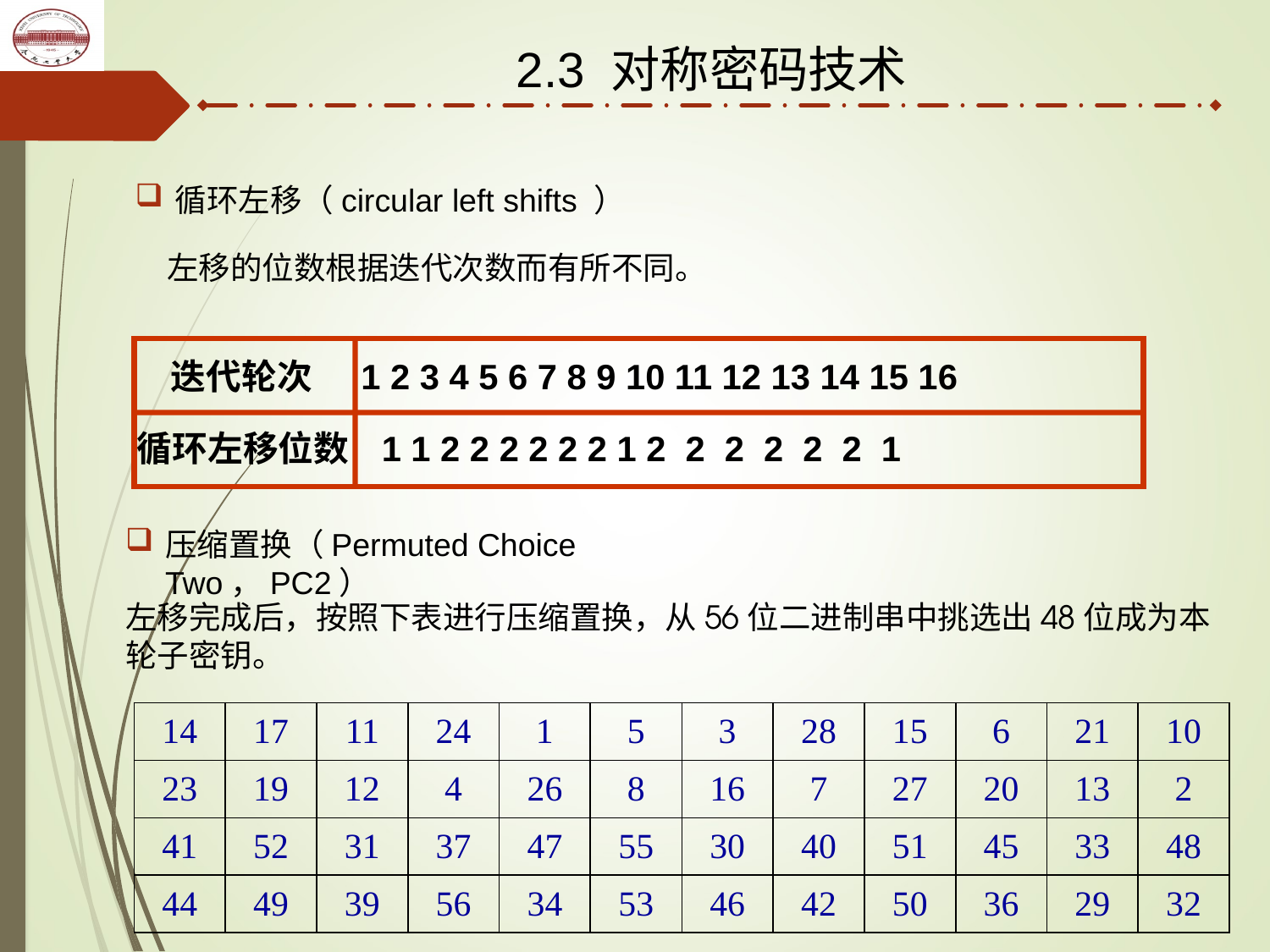

2.3 对称密码技术
循环左移（circular left shifts ）
左移的位数根据迭代次数而有所不同。

迭代轮次     1 2 3 4 5 6 7 8 9 10 11 12 13 14 15 16
循环左移位数   1 1 2 2 2 2 2 2 1 2  2  2  2  2  2  1
压缩置换（Permuted Choice Two，PC2）
左移完成后，按照下表进行压缩置换，从56位二进制串中挑选出48位成为本轮子密钥。
| 14 | 17 | 11 | 24 | 1 | 5 | 3 | 28 | 15 | 6 | 21 | 10 |
| --- | --- | --- | --- | --- | --- | --- | --- | --- | --- | --- | --- |
| 23 | 19 | 12 | 4 | 26 | 8 | 16 | 7 | 27 | 20 | 13 | 2 |
| 41 | 52 | 31 | 37 | 47 | 55 | 30 | 40 | 51 | 45 | 33 | 48 |
| 44 | 49 | 39 | 56 | 34 | 53 | 46 | 42 | 50 | 36 | 29 | 32 |